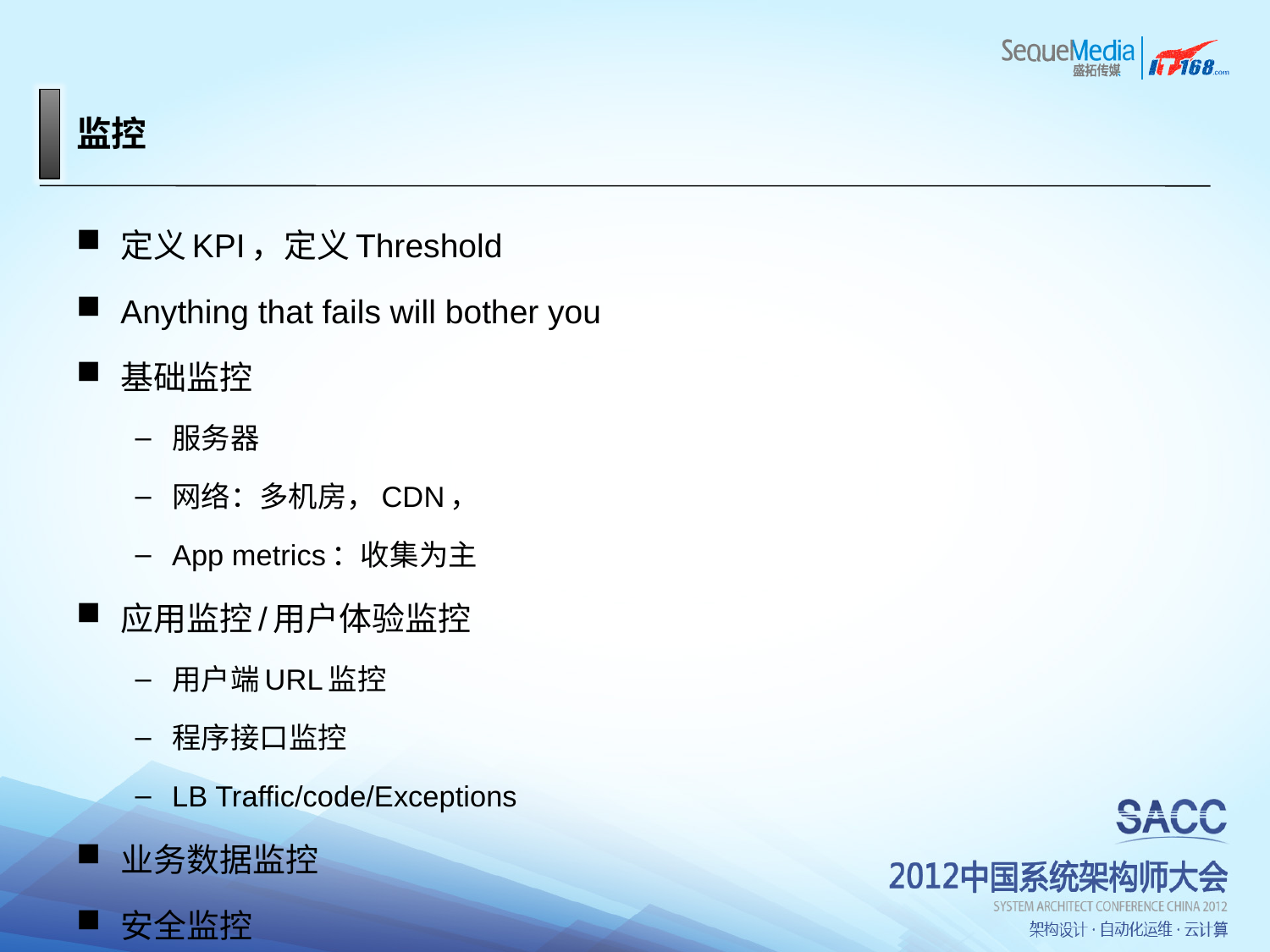

# 监控
定义KPI，定义Threshold
Anything that fails will bother you
基础监控
服务器
网络：多机房，CDN，
App metrics：收集为主
应用监控/用户体验监控
用户端URL监控
程序接口监控
LB Traffic/code/Exceptions
业务数据监控
安全监控